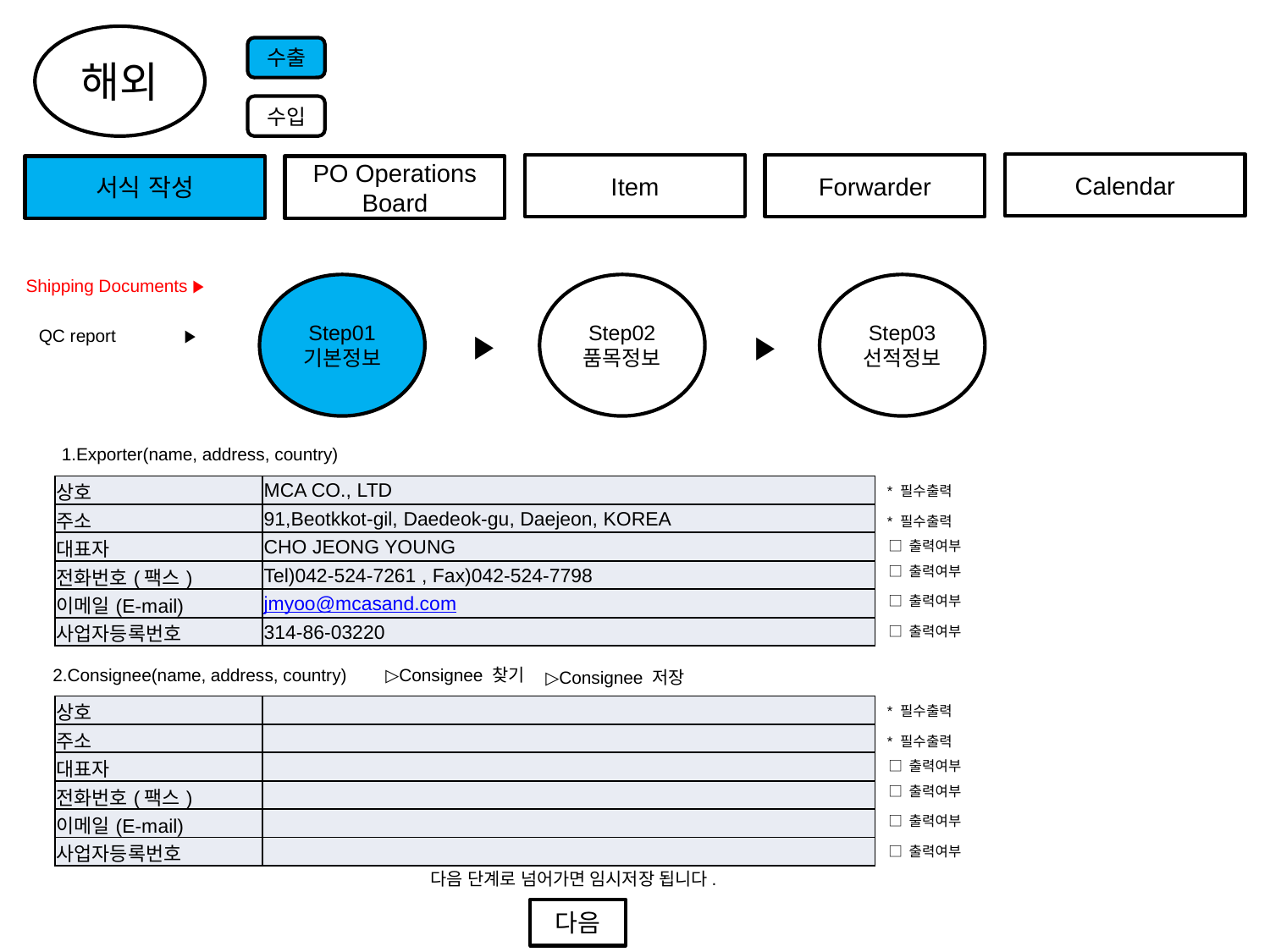

해외
수출
수입
Calendar
Item
Forwarder
서식 작성
PO Operations Board
Shipping Documents ▶
Step01
기본정보
Step02
품목정보
Step03
선적정보
QC report              ▶
▶
▶
1.Exporter(name, address, country)
* 필수출력
| 상호 | MCA CO., LTD |
| --- | --- |
| 주소 | 91,Beotkkot-gil, Daedeok-gu, Daejeon, KOREA |
| 대표자 | CHO JEONG YOUNG |
| 전화번호(팩스) | Tel)042-524-7261 , Fax)042-524-7798 |
| 이메일(E-mail) | jmyoo@mcasand.com |
| 사업자등록번호 | 314-86-03220 |
* 필수출력
□ 출력여부
□ 출력여부
□ 출력여부
□ 출력여부
2.Consignee(name, address, country)
▷Consignee 찾기
▷Consignee 저장
* 필수출력
| 상호 |  |
| --- | --- |
| 주소 |  |
| 대표자 |  |
| 전화번호(팩스) |  |
| 이메일(E-mail) |  |
| 사업자등록번호 |  |
* 필수출력
□ 출력여부
□ 출력여부
□ 출력여부
□ 출력여부
다음 단계로 넘어가면 임시저장 됩니다.
다음